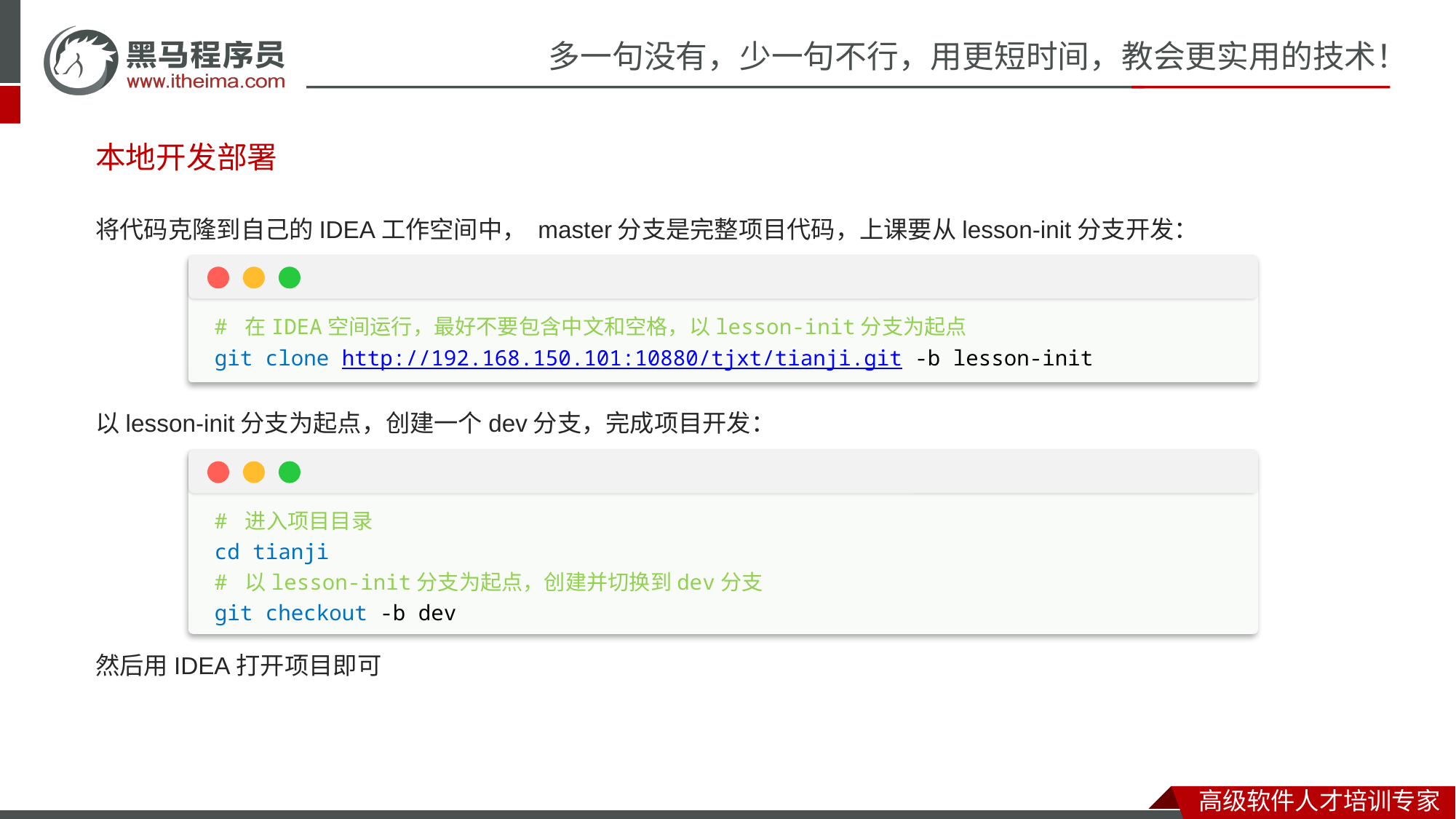

本地开发部署
将代码克隆到自己的IDEA工作空间中， master分支是完整项目代码，上课要从lesson-init分支开发：

以lesson-init分支为起点，创建一个dev分支，完成项目开发：

然后用IDEA打开项目即可

# 在IDEA空间运行，最好不要包含中文和空格，以lesson-init分支为起点
git clone http://192.168.150.101:10880/tjxt/tianji.git -b lesson-init

# 进入项目目录
cd tianji
# 以lesson-init分支为起点，创建并切换到dev分支
git checkout -b dev